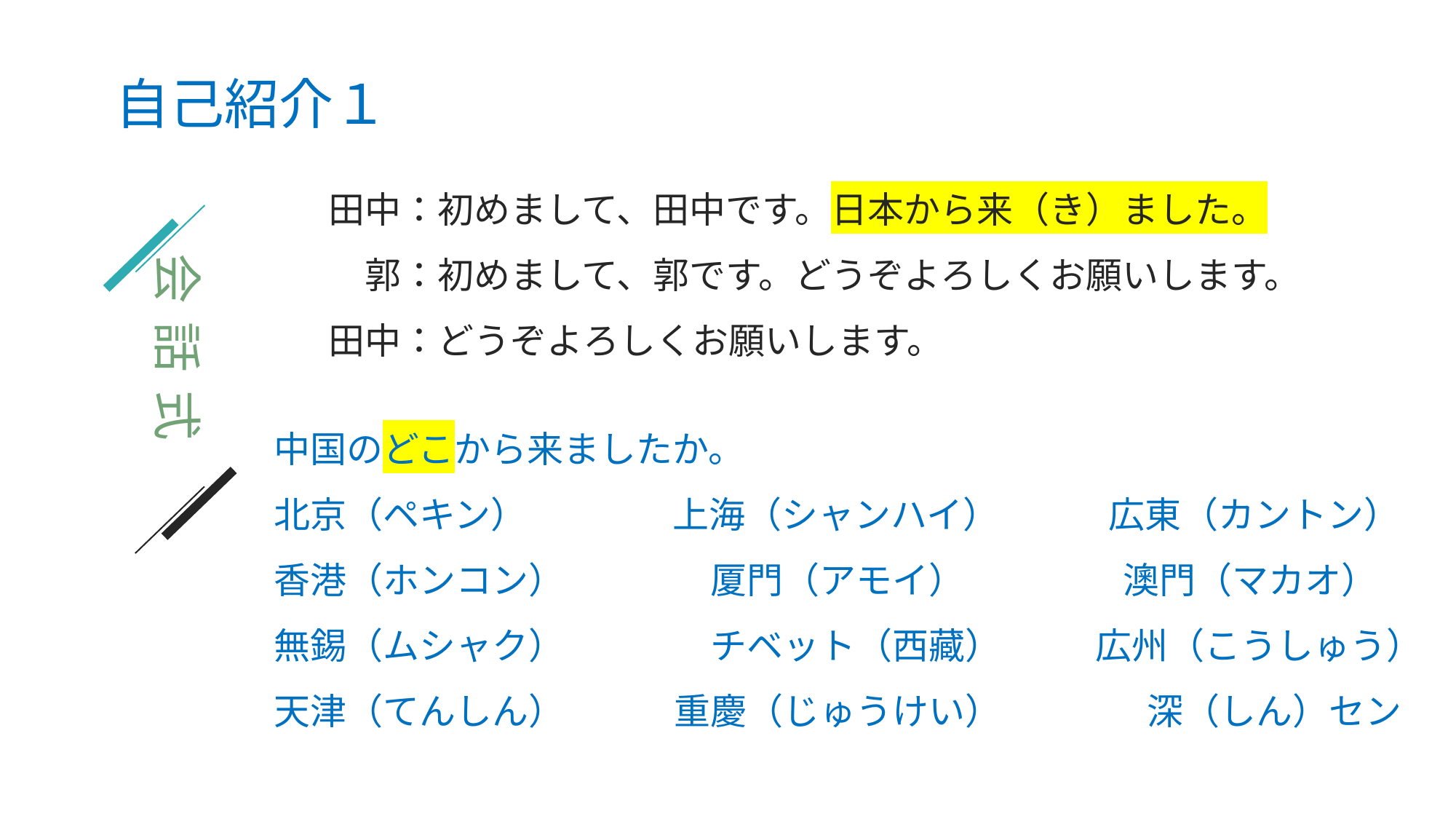

# 自己紹介１
田中：初めまして、田中です。日本から来（き）ました。
　郭：初めまして、郭です。どうぞよろしくお願いします。
田中：どうぞよろしくお願いします。
会話式
中国のどこから来ましたか。
北京（ペキン）　　　　上海（シャンハイ）　　　広東（カントン）
香港（ホンコン）　　　　厦門（アモイ）　　      　澳門（マカオ）
無錫（ムシャク）　　　　チベット（西藏）       　広州（こうしゅう）
天津（てんしん）　　　重慶（じゅうけい）　　　　深（しん）セン